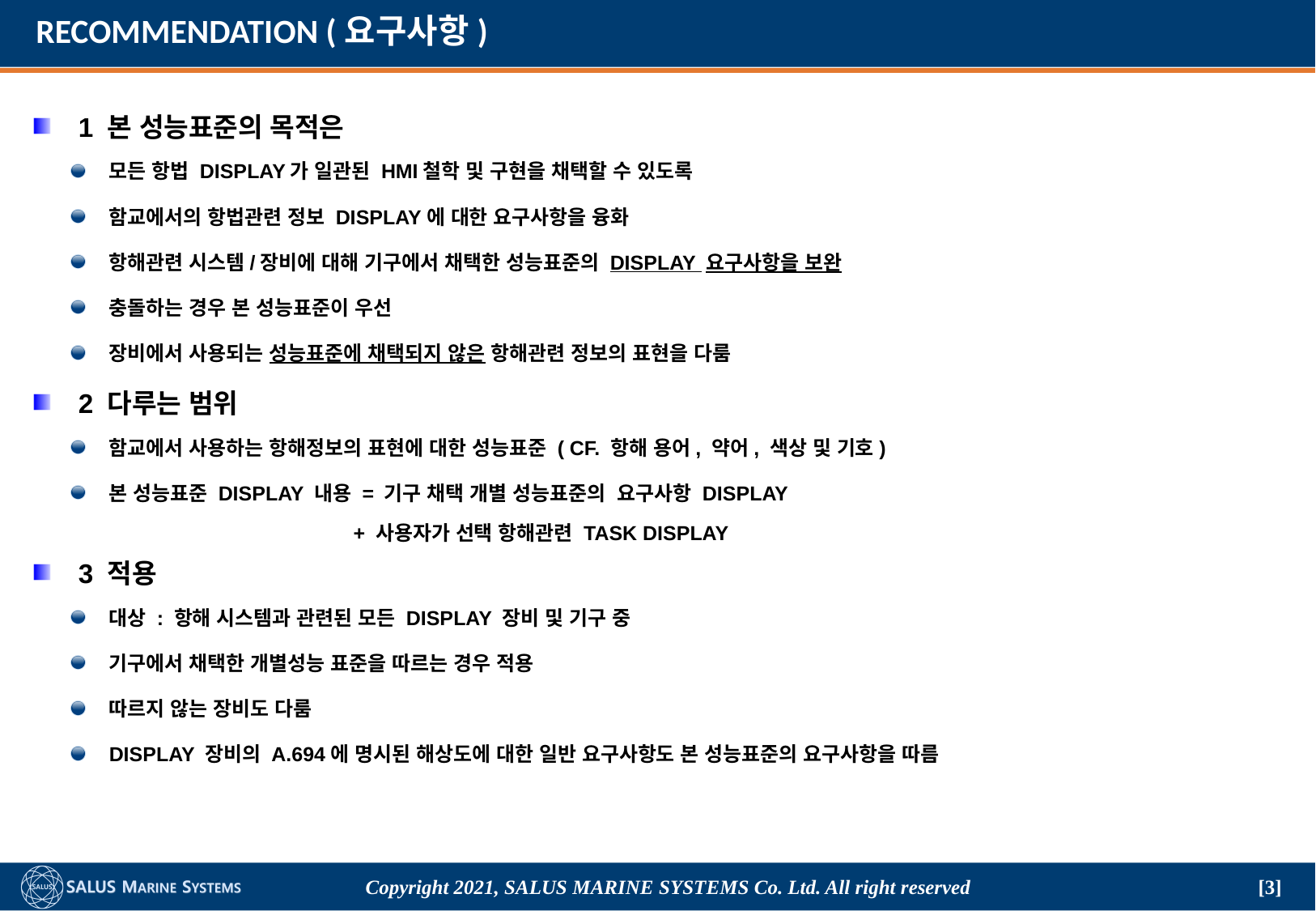

# RECOMMENDATION (요구사항)
1 본 성능표준의 목적은
모든 항법 DISPLAY가 일관된 HMI철학 및 구현을 채택할 수 있도록
함교에서의 항법관련 정보 DISPLAY에 대한 요구사항을 융화
항해관련 시스템/장비에 대해 기구에서 채택한 성능표준의 DISPLAY 요구사항을 보완
충돌하는 경우 본 성능표준이 우선
장비에서 사용되는 성능표준에 채택되지 않은 항해관련 정보의 표현을 다룸
2 다루는 범위
함교에서 사용하는 항해정보의 표현에 대한 성능표준 ( CF. 항해 용어, 약어, 색상 및 기호)
본 성능표준 DISPLAY 내용 = 기구 채택 개별 성능표준의  요구사항 DISPLAY
   + 사용자가 선택 항해관련 TASK DISPLAY
3 적용
대상 : 항해 시스템과 관련된 모든 DISPLAY 장비 및 기구 중
기구에서 채택한 개별성능 표준을 따르는 경우 적용
따르지 않는 장비도 다룸
DISPLAY 장비의 A.694에 명시된 해상도에 대한 일반 요구사항도 본 성능표준의 요구사항을 따름

Copyright 2021, SALUS Marine Systems Co. Ltd. All right reserved
[3]